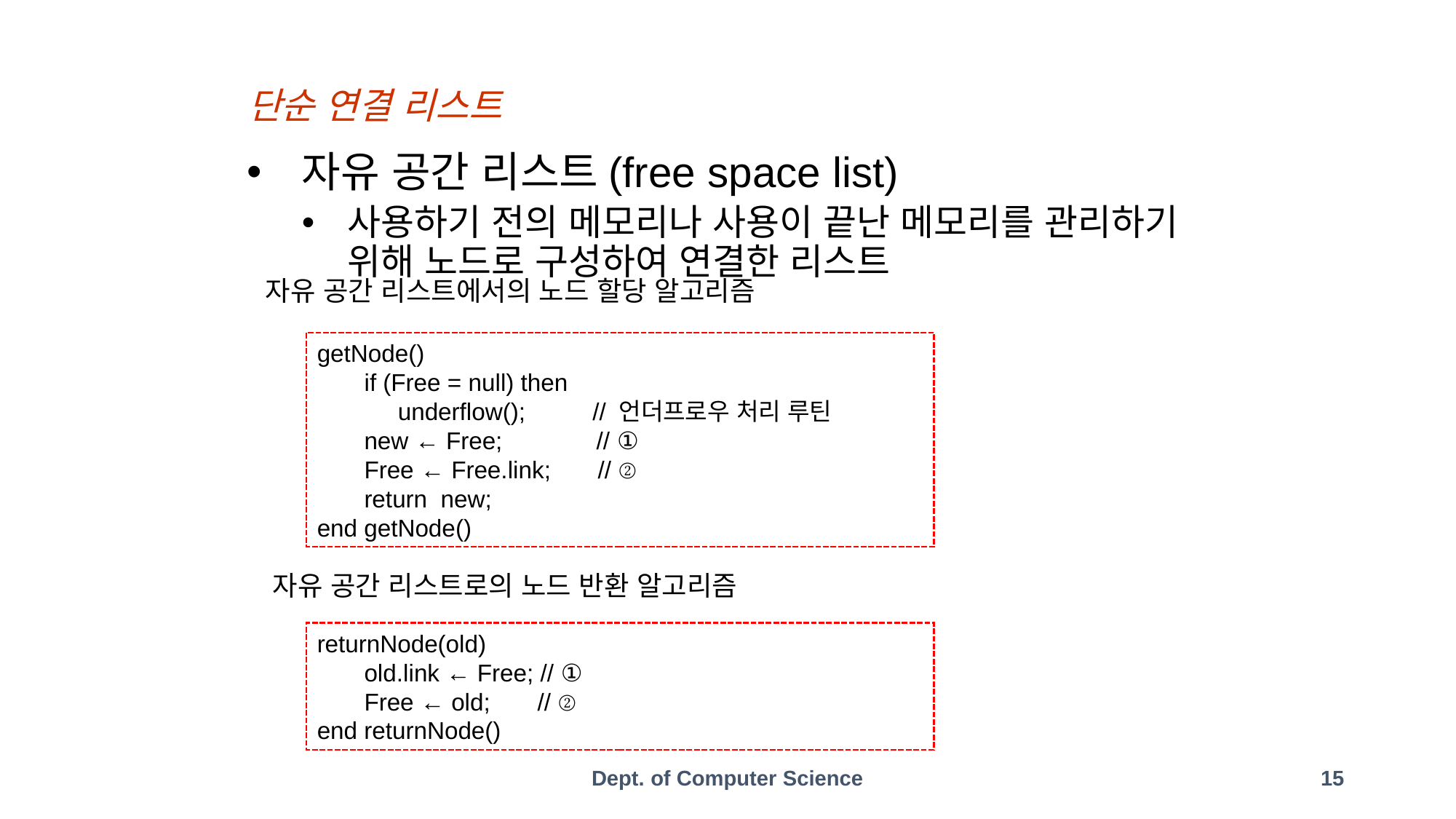

단순 연결 리스트
자유 공간 리스트(free space list)
사용하기 전의 메모리나 사용이 끝난 메모리를 관리하기 위해 노드로 구성하여 연결한 리스트

자유 공간 리스트에서의 노드 할당 알고리즘
getNode()
       if (Free = null) then
            underflow();          // 언더프로우 처리 루틴
       new ← Free;              // ①
       Free ← Free.link;       // ②
       return  new;
end getNode()
자유 공간 리스트로의 노드 반환 알고리즘
returnNode(old)
       old.link ← Free; // ①
       Free ← old;       // ②
end returnNode()
Dept. of Computer Science
15